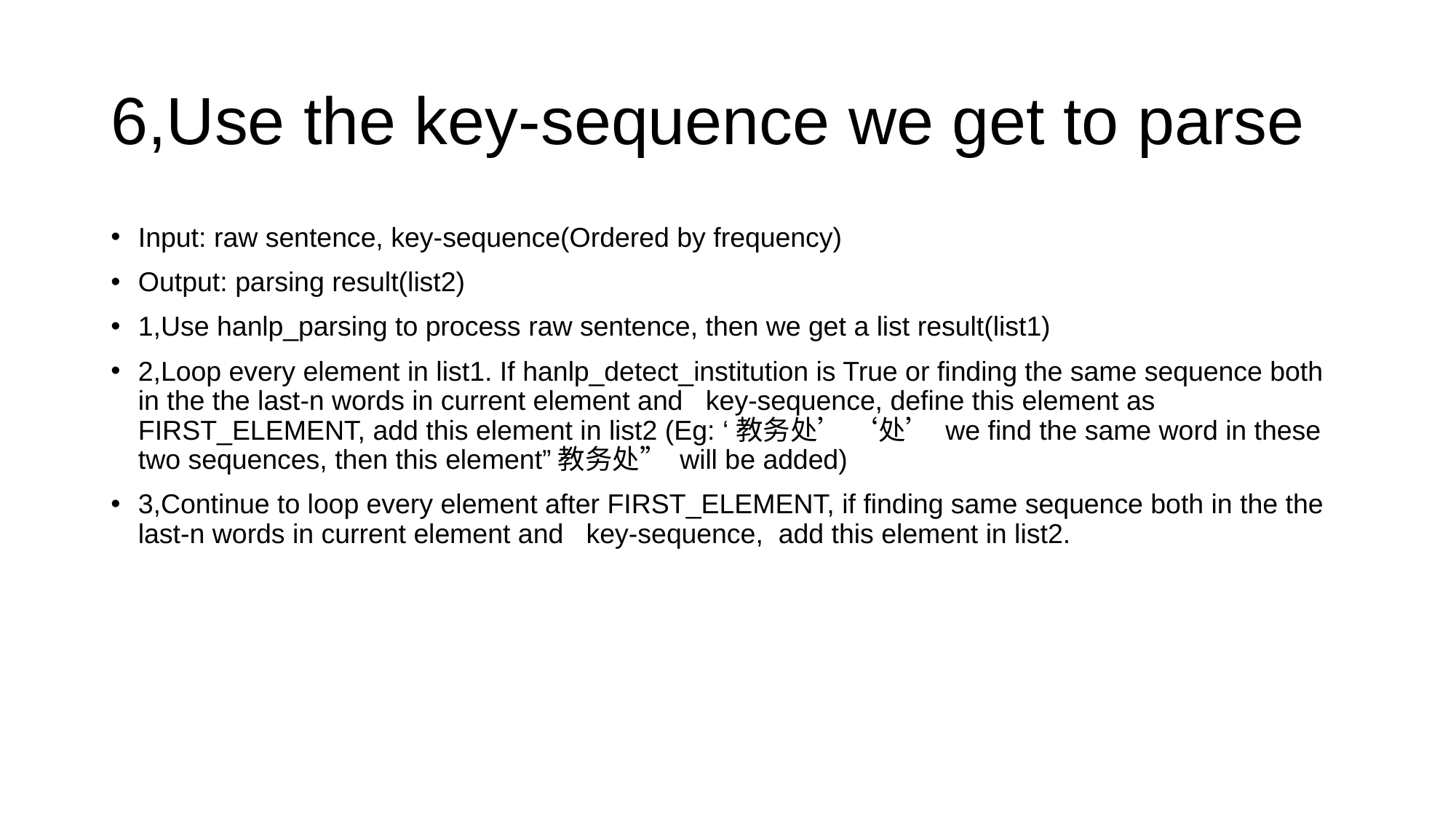

# 6,Use the key-sequence we get to parse
Input: raw sentence, key-sequence(Ordered by frequency)
Output: parsing result(list2)
1,Use hanlp_parsing to process raw sentence, then we get a list result(list1)
2,Loop every element in list1. If hanlp_detect_institution is True or finding the same sequence both in the the last-n words in current element and   key-sequence, define this element as FIRST_ELEMENT, add this element in list2 (Eg: ‘教务处’ ‘处’ we find the same word in these two sequences, then this element”教务处” will be added)
3,Continue to loop every element after FIRST_ELEMENT, if finding same sequence both in the the last-n words in current element and   key-sequence,  add this element in list2.